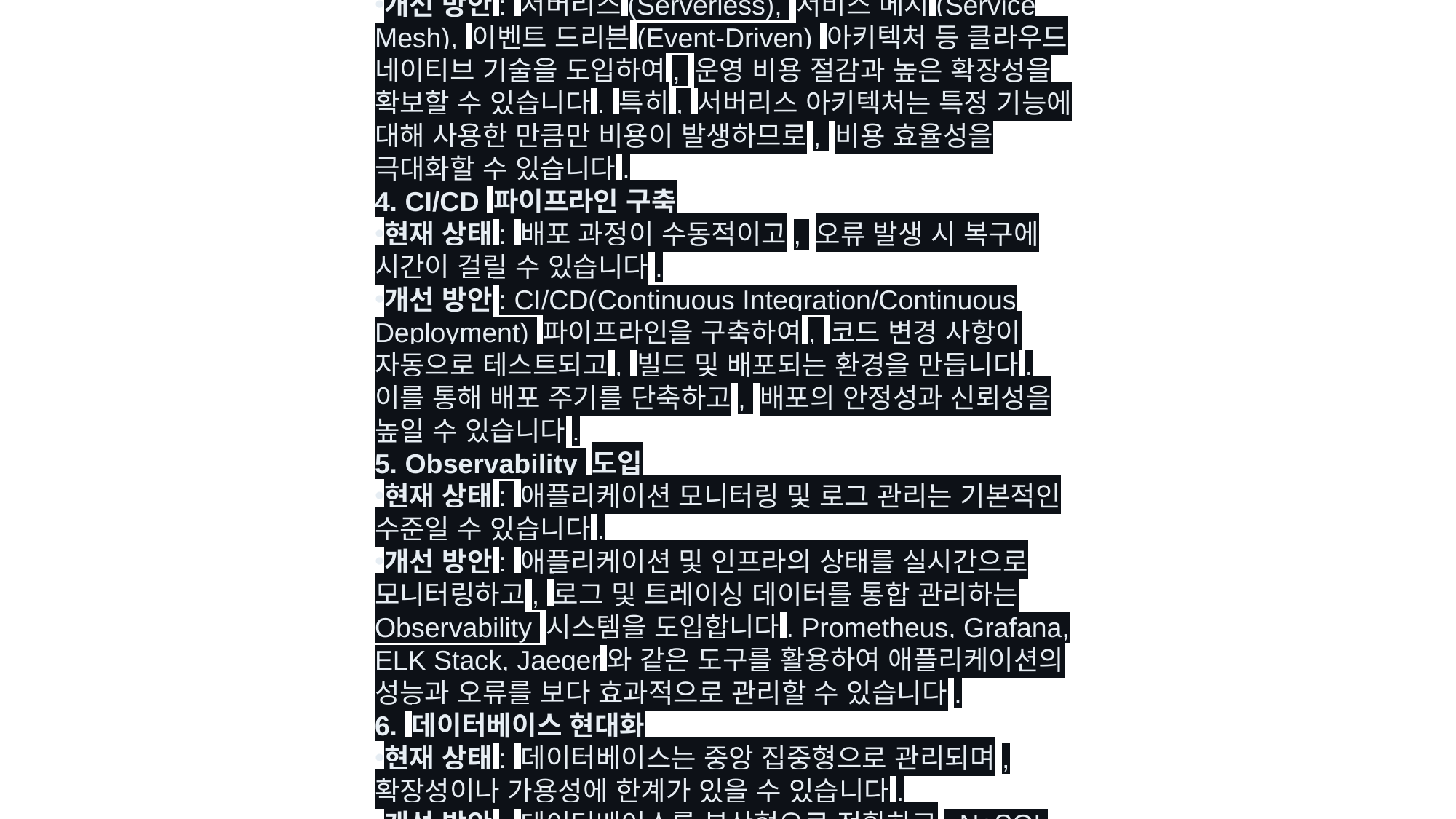

기존 3티어(3-tier) 구조의 Dedi(전용 서버) 서비스를 애플리케이션 모던화(Application Modernization, AM) 관점에서 개선하는 방안을 제안할 수 있습니다. 이 과정에서, 전통적인 구조를 현대적이고 효율적인 아키텍처로 변환하기 위해 몇 가지 핵심 요소를 고려해야 합니다.
1. 마이크로서비스 아키텍처로 전환
현재 상태: 기존 3티어 구조에서는 프레젠테이션, 애플리케이션, 데이터베이스 계층이 명확하게 분리되어 있지만, 단일 애플리케이션이 대규모 모놀리식 구조를 가질 가능성이 큽니다.
개선 방안: 마이크로서비스 아키텍처로 전환하여, 각각의 서비스가 독립적으로 개발, 배포 및 확장이 가능하도록 합니다. 이를 통해 애플리케이션의 유연성을 높이고, 특정 서비스에 대한 독립적인 배포와 확장성을 확보할 수 있습니다.
2. 컨테이너화 및 오케스트레이션
현재 상태: Dedi 서비스는 전용 서버에서 직접 애플리케이션을 운영하므로, 환경 설정과 배포 과정이 복잡할 수 있습니다.
개선 방안: Docker와 같은 컨테이너 기술을 도입하여 애플리케이션과 그 의존성을 컨테이너화하고, Kubernetes와 같은 오케스트레이션 도구를 통해 관리합니다. 이를 통해 일관된 배포 환경을 제공하고, 자동화된 배포와 확장성을 확보할 수 있습니다.
3. 클라우드 네이티브 기술 도입
현재 상태: 전용 서버 환경에서 클라우드의 장점을 충분히 활용하지 못할 수 있습니다.
개선 방안: 서버리스(Serverless), 서비스 메시(Service Mesh), 이벤트 드리븐(Event-Driven) 아키텍처 등 클라우드 네이티브 기술을 도입하여, 운영 비용 절감과 높은 확장성을 확보할 수 있습니다. 특히, 서버리스 아키텍처는 특정 기능에 대해 사용한 만큼만 비용이 발생하므로, 비용 효율성을 극대화할 수 있습니다.
4. CI/CD 파이프라인 구축
현재 상태: 배포 과정이 수동적이고, 오류 발생 시 복구에 시간이 걸릴 수 있습니다.
개선 방안: CI/CD(Continuous Integration/Continuous Deployment) 파이프라인을 구축하여, 코드 변경 사항이 자동으로 테스트되고, 빌드 및 배포되는 환경을 만듭니다. 이를 통해 배포 주기를 단축하고, 배포의 안정성과 신뢰성을 높일 수 있습니다.
5. Observability 도입
현재 상태: 애플리케이션 모니터링 및 로그 관리는 기본적인 수준일 수 있습니다.
개선 방안: 애플리케이션 및 인프라의 상태를 실시간으로 모니터링하고, 로그 및 트레이싱 데이터를 통합 관리하는 Observability 시스템을 도입합니다. Prometheus, Grafana, ELK Stack, Jaeger와 같은 도구를 활용하여 애플리케이션의 성능과 오류를 보다 효과적으로 관리할 수 있습니다.
6. 데이터베이스 현대화
현재 상태: 데이터베이스는 중앙 집중형으로 관리되며, 확장성이나 가용성에 한계가 있을 수 있습니다.
개선 방안: 데이터베이스를 분산형으로 전환하고, NoSQL 또는 NewSQL 데이터베이스로 전환을 고려할 수 있습니다. 또한, 데이터베이스의 성능 향상과 확장성을 위해 자동화된 샤딩(Sharding) 및 리플리케이션(Replication)을 도입할 수 있습니다.
7. API 게이트웨이 도입
현재 상태: 클라이언트와 서버 간의 통신이 고정된 방식으로 이루어지며, API 관리가 어렵습니다.
개선 방안: API 게이트웨이를 도입하여 API 트래픽을 중앙에서 관리하고, 인증, 라우팅, 로드 밸런싱, API 분석 등을 통합적으로 관리할 수 있습니다. 이를 통해 서비스 간 통신의 효율성과 보안성을 향상시킬 수 있습니다.
8. 자동 확장(Auto-scaling)
현재 상태: 전용 서버의 자원이 고정되어 있어, 트래픽 변화에 따라 자원을 유연하게 조정하기 어려울 수 있습니다.
개선 방안: 클라우드 환경으로 이전하거나 하이브리드 클라우드 모델을 도입하여, 수요에 따라 자동으로 서버 자원을 확장하거나 축소할 수 있도록 설정합니다. 이를 통해 서비스의 가용성을 높이고 비용을 최적화할 수 있습니다.
결론
기존 3티어 구조의 Dedi 서비스를 애플리케이션 모던화 관점에서 개선하기 위해서는, 위의 방안들을 종합적으로 고려하여, 점진적으로 모던화 작업을 수행하는 것이 중요합니다. 이러한 개선 작업을 통해 더 높은 유연성, 확장성, 운영 효율성을 달성할 수 있으며, 결국 비즈니스 경쟁력을 강화할 수 있을 것입니다.